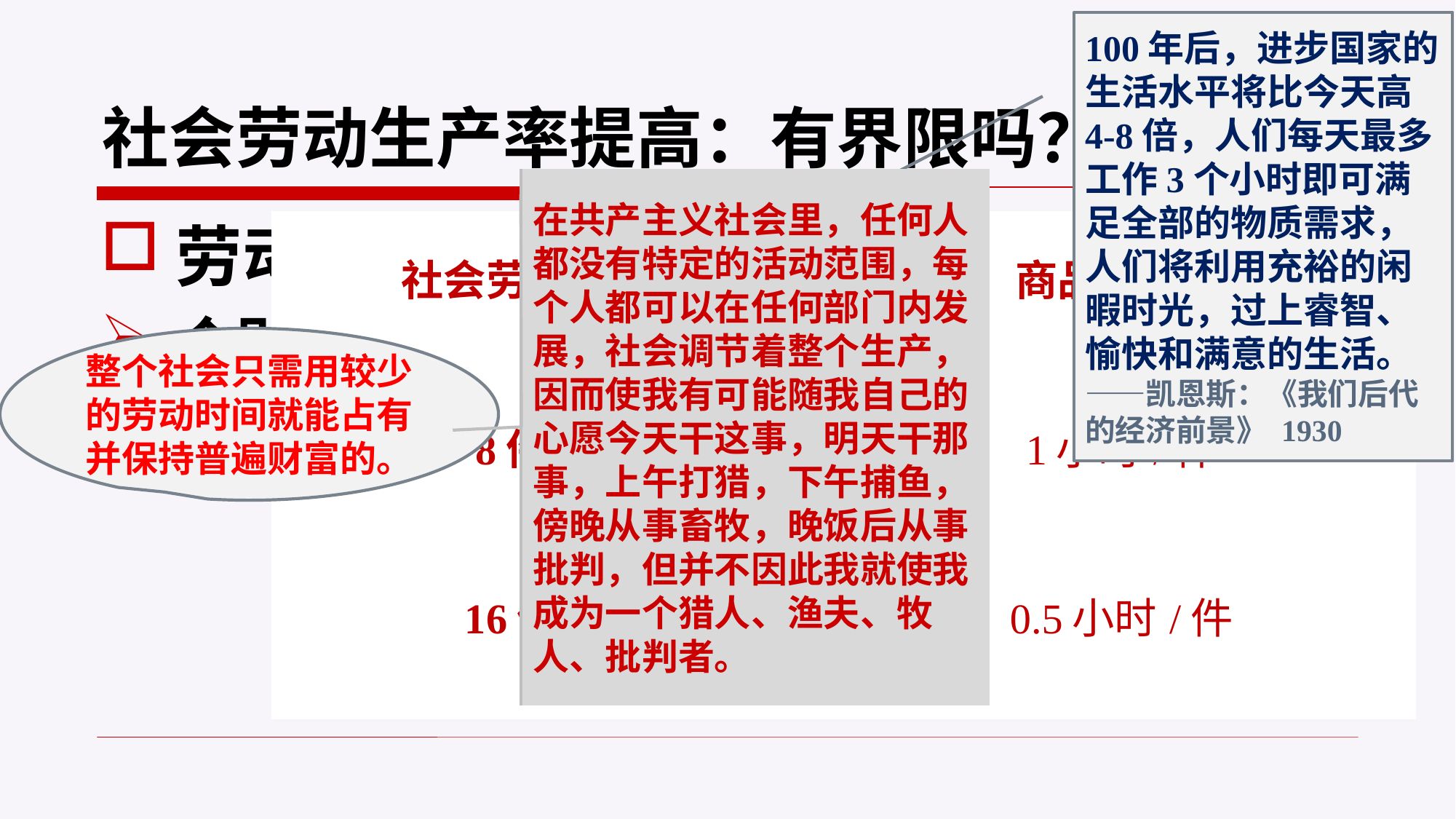

100年后，进步国家的生活水平将比今天高4-8倍，人们每天最多工作3个小时即可满足全部的物质需求，人们将利用充裕的闲暇时光，过上睿智、愉快和满意的生活。——凯恩斯：《我们后代的经济前景》 1930
# 社会劳动生产率提高：有界限吗？
在共产主义社会里，任何人都没有特定的活动范围，每个人都可以在任何部门内发展，社会调节着整个生产，因而使我有可能随我自己的心愿今天干这事，明天干那事，上午打猎，下午捕鱼，傍晚从事畜牧，晚饭后从事批判，但并不因此我就使我成为一个猎人、渔夫、牧人、批判者。
劳动生产率与商品价值量的关系
个别生产者效率不直接改变价值
社会劳动生产率与单位商品价值量成反比

| 社会劳动生产率 | 商品价值量 |
| --- | --- |
| 8件/天 | 1小时/件 |
| 16件/天 | 0.5小时/件 |
整个社会只需用较少的劳动时间就能占有并保持普遍财富的。